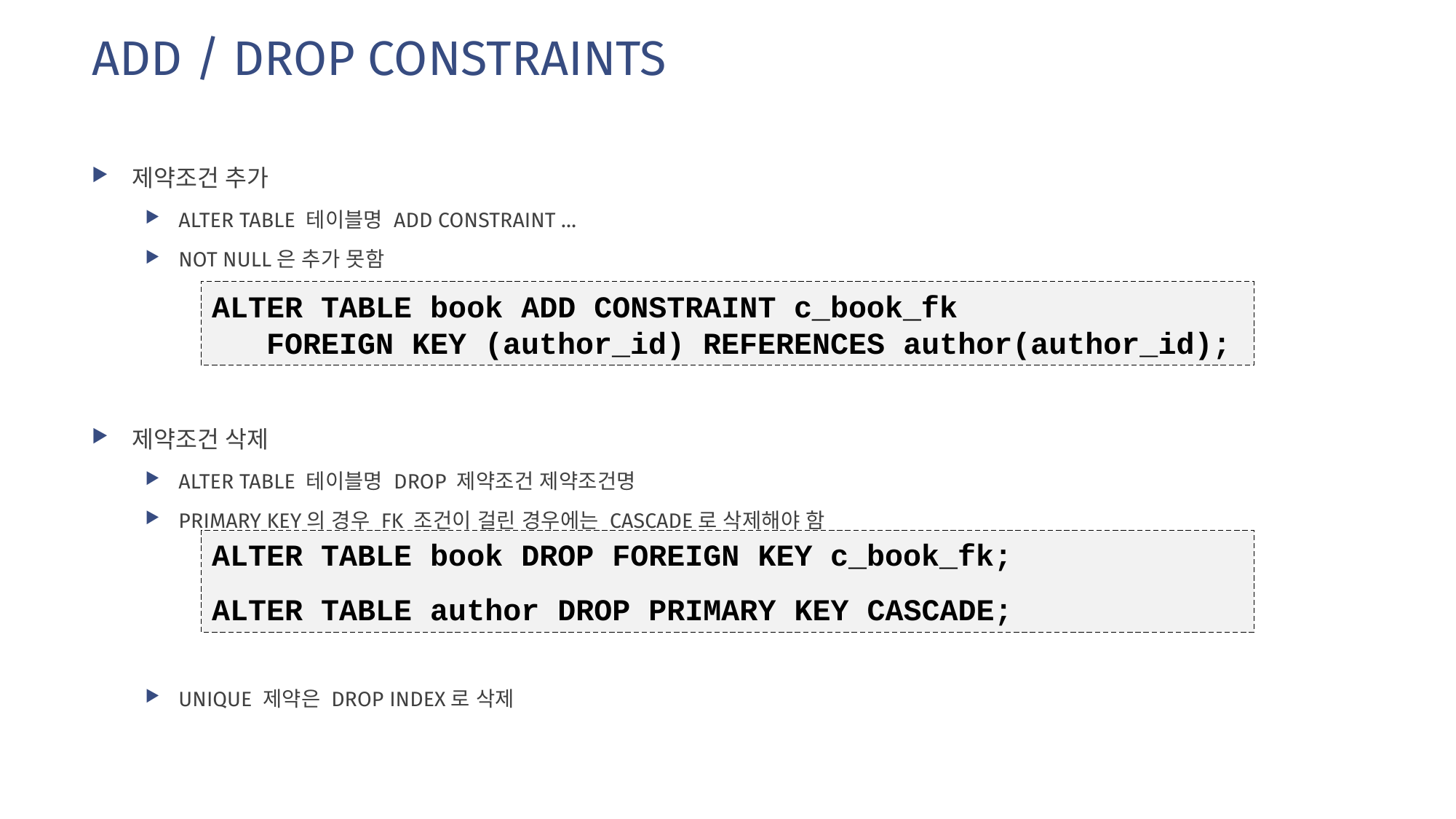

# ADD / DROP CONSTRAINTS
제약조건 추가
ALTER TABLE 테이블명 ADD CONSTRAINT …
NOT NULL은 추가 못함

제약조건 삭제
ALTER TABLE 테이블명 DROP 제약조건 제약조건명
PRIMARY KEY의 경우 FK 조건이 걸린 경우에는 CASCADE로 삭제해야 함

UNIQUE 제약은 DROP INDEX로 삭제

ALTER TABLE book ADD CONSTRAINT c_book_fk
FOREIGN KEY (author_id) REFERENCES author(author_id);
ALTER TABLE book DROP FOREIGN KEY c_book_fk;
ALTER TABLE author DROP PRIMARY KEY CASCADE;